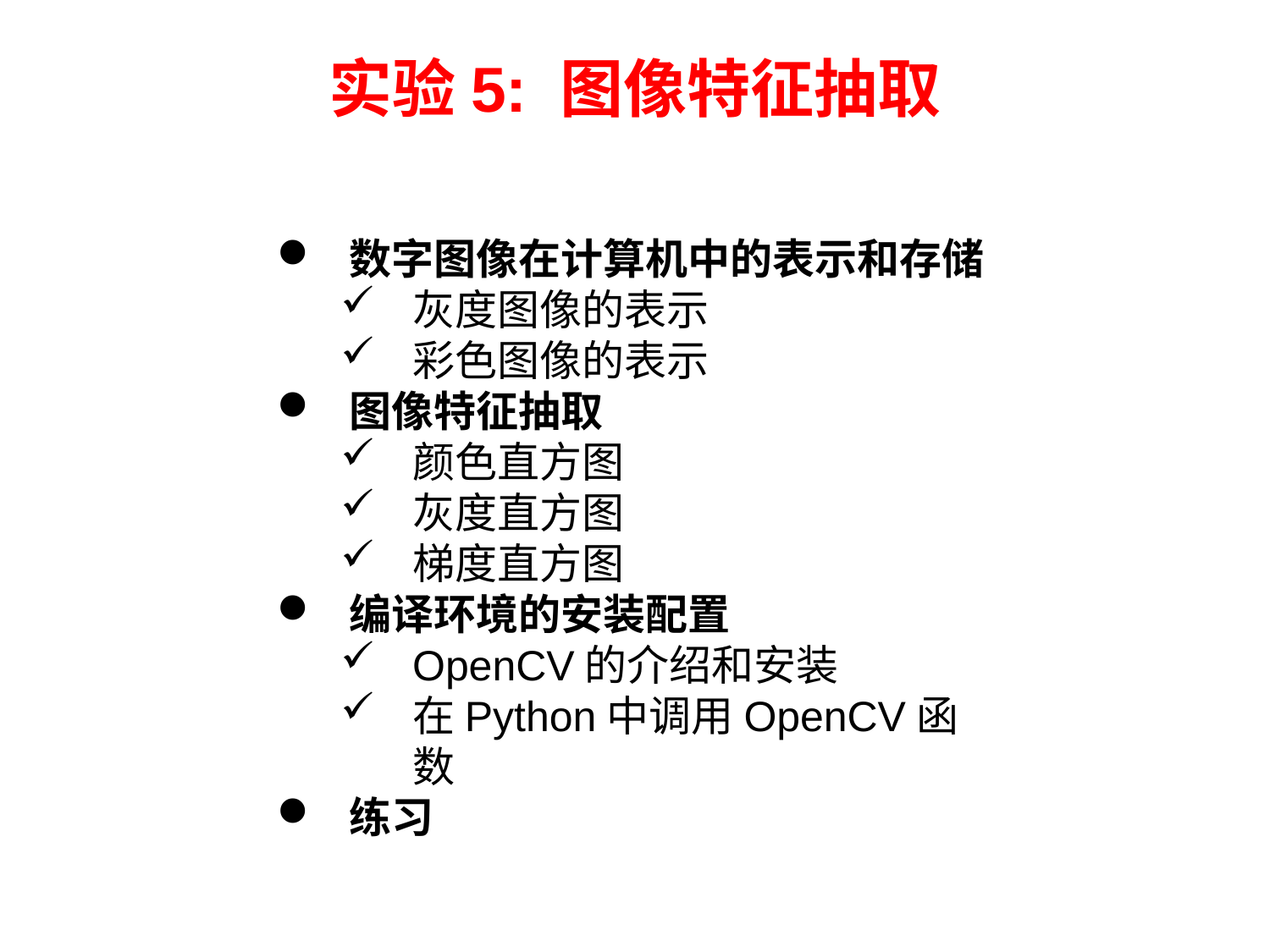

# 实验5: 图像特征抽取
数字图像在计算机中的表示和存储
灰度图像的表示
彩色图像的表示
图像特征抽取
颜色直方图
灰度直方图
梯度直方图
编译环境的安装配置
OpenCV的介绍和安装
在Python中调用OpenCV函数
练习